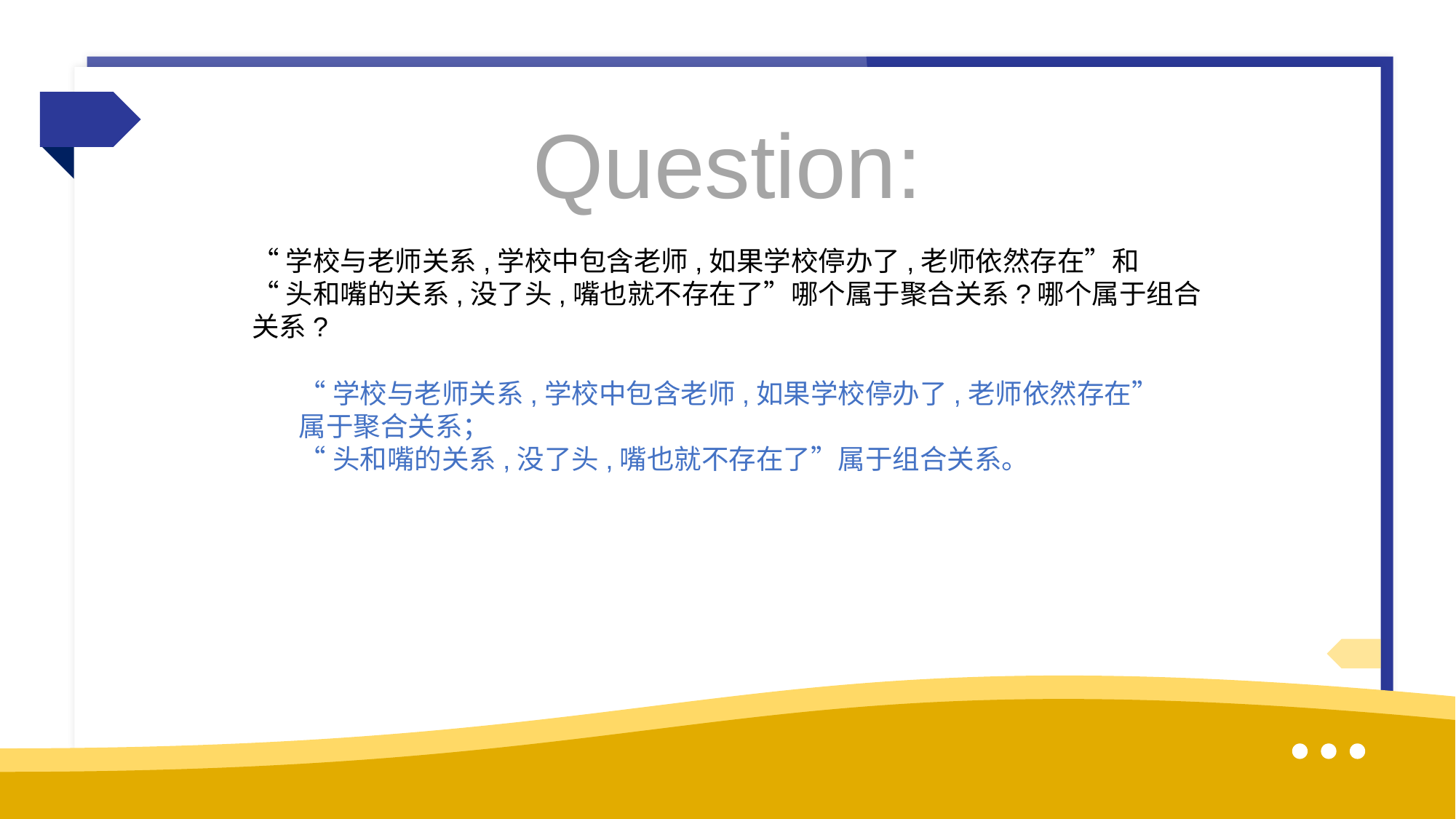

Question:
“学校与老师关系,学校中包含老师,如果学校停办了,老师依然存在”和
“头和嘴的关系,没了头,嘴也就不存在了”哪个属于聚合关系?哪个属于组合关系?
“学校与老师关系,学校中包含老师,如果学校停办了,老师依然存在”属于聚合关系；
“头和嘴的关系,没了头,嘴也就不存在了”属于组合关系。